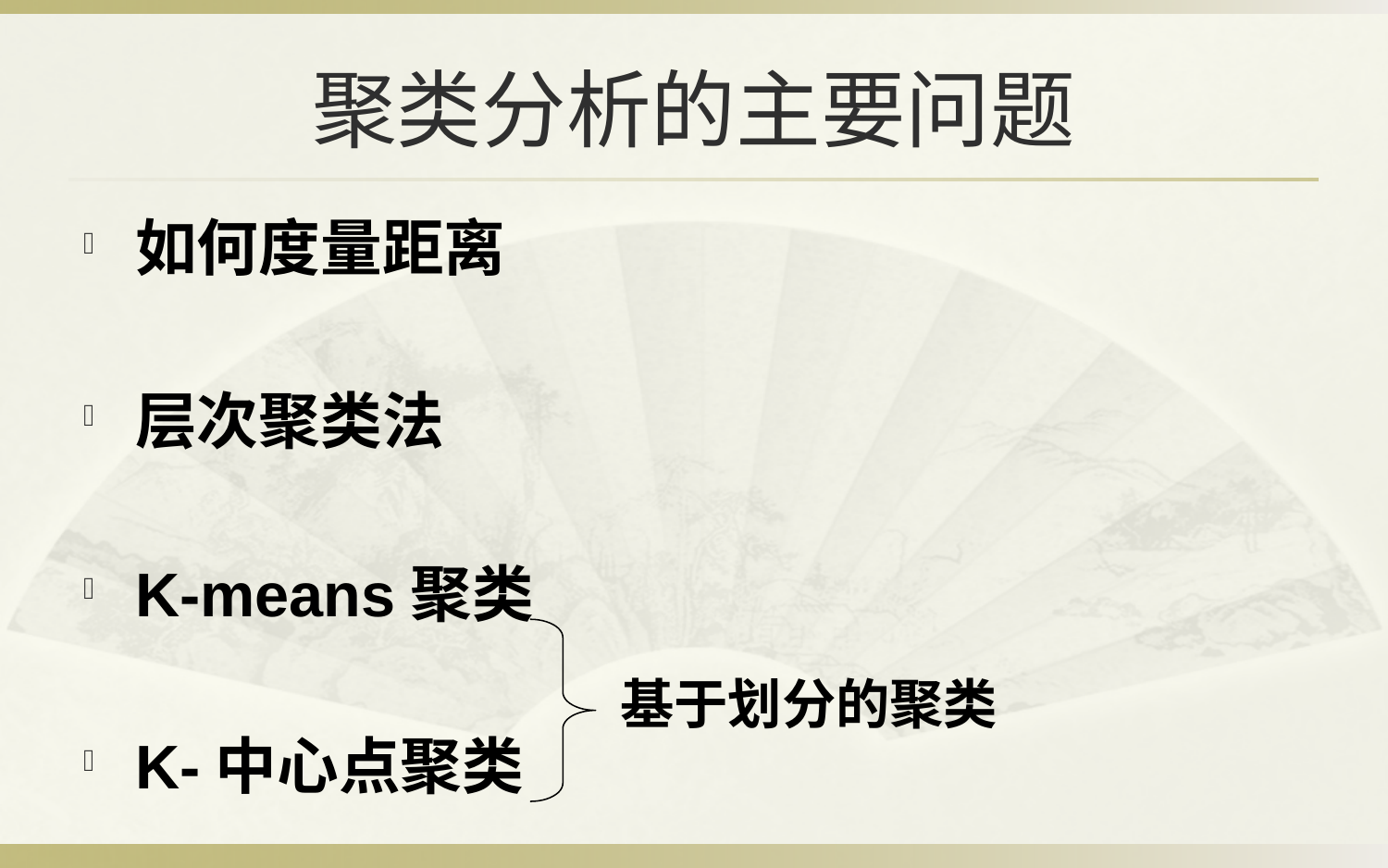

聚类分析的主要问题
如何度量距离

层次聚类法

K-means聚类

K-中心点聚类

基于划分的聚类